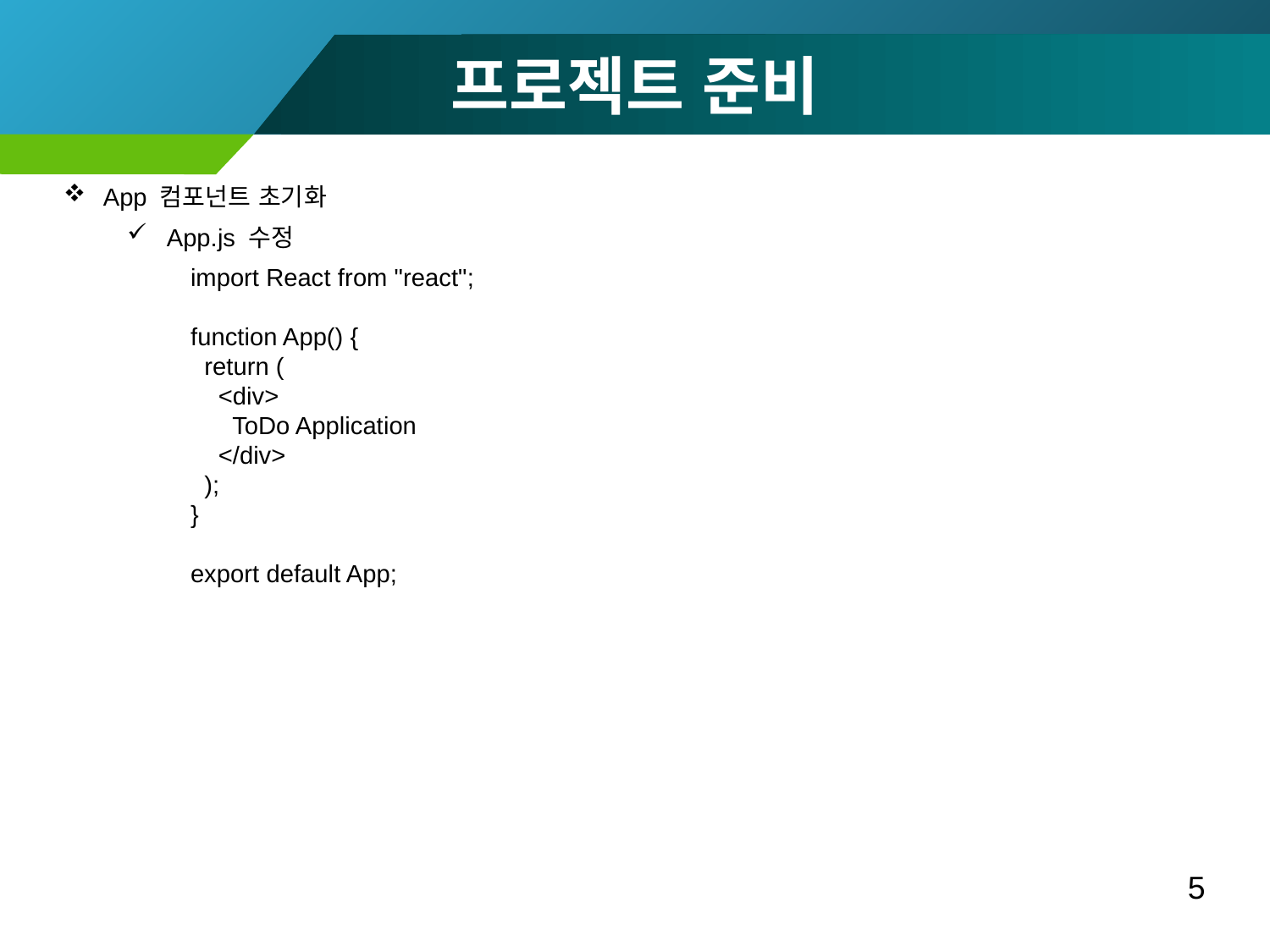

프로젝트 준비
App 컴포넌트 초기화
App.js 수정
import React from "react";

function App() {
  return (
    <div>
      ToDo Application
    </div>
  );
}

export default App;
5